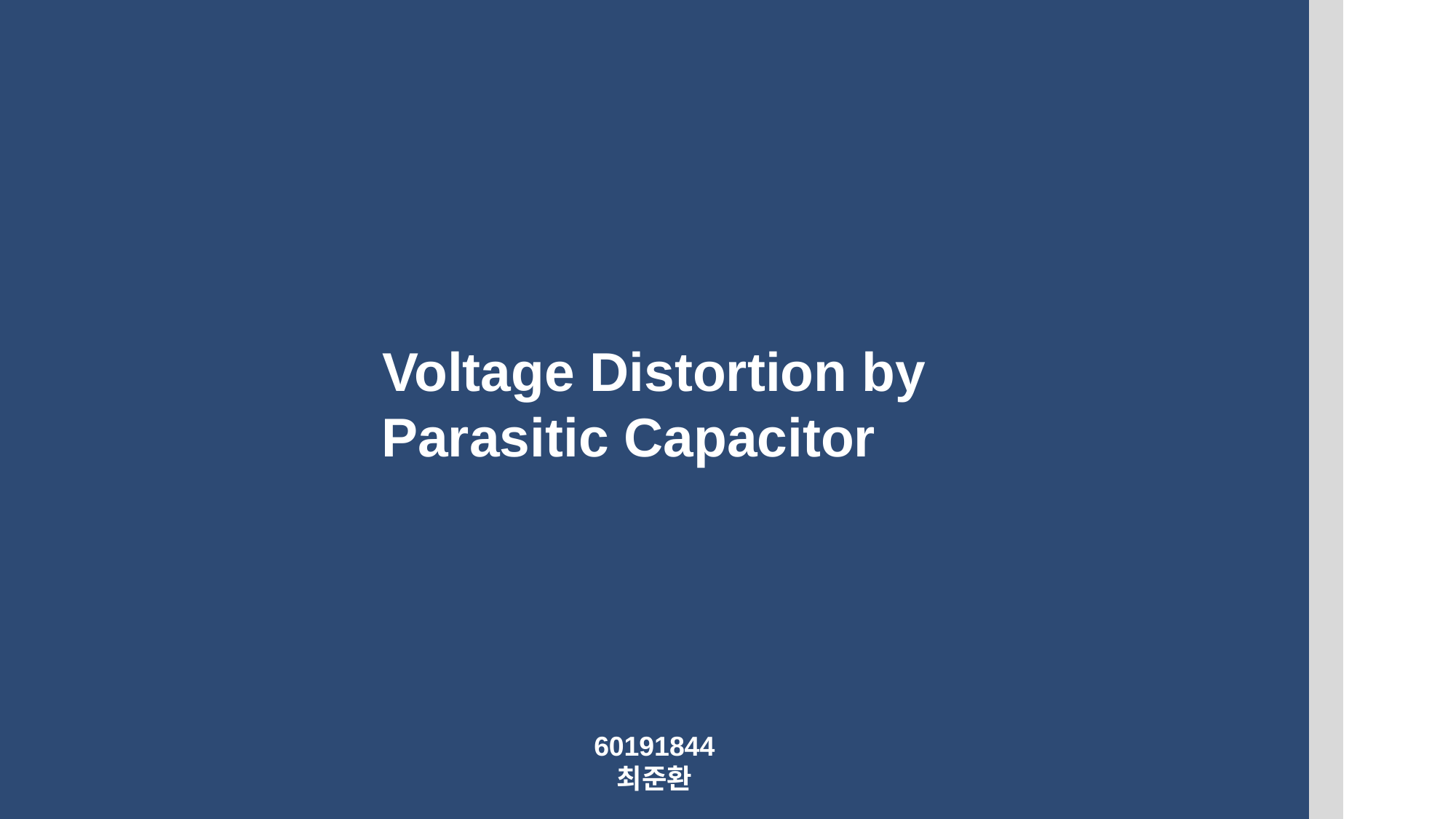

Voltage Distortion by
Parasitic Capacitor
60191844
최준환

1